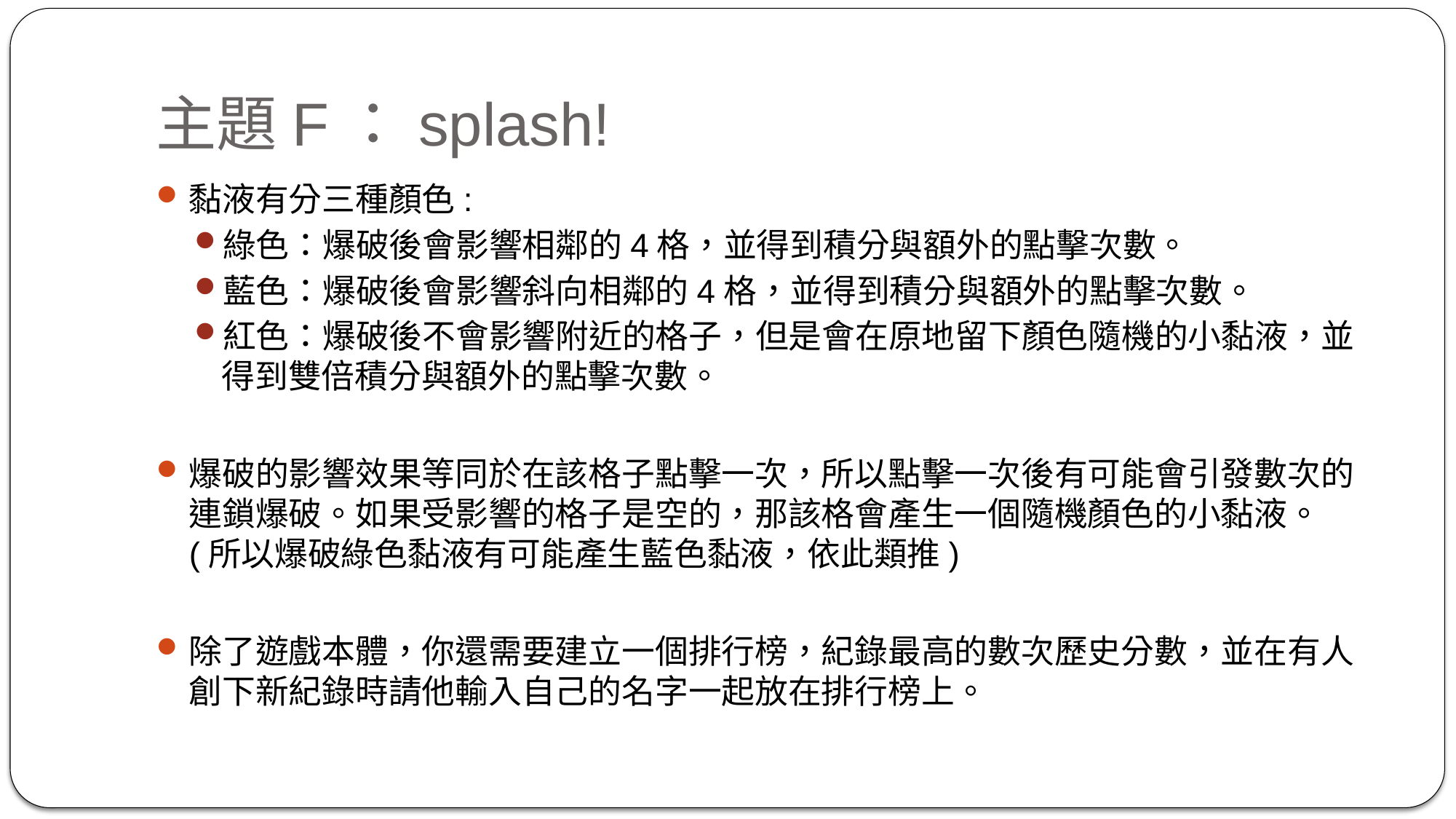

# 主題F：splash!
黏液有分三種顏色:
綠色：爆破後會影響相鄰的4格，並得到積分與額外的點擊次數。
藍色：爆破後會影響斜向相鄰的4格，並得到積分與額外的點擊次數。
紅色：爆破後不會影響附近的格子，但是會在原地留下顏色隨機的小黏液，並得到雙倍積分與額外的點擊次數。

爆破的影響效果等同於在該格子點擊一次，所以點擊一次後有可能會引發數次的連鎖爆破。如果受影響的格子是空的，那該格會產生一個隨機顏色的小黏液。(所以爆破綠色黏液有可能產生藍色黏液，依此類推)

除了遊戲本體，你還需要建立一個排行榜，紀錄最高的數次歷史分數，並在有人創下新紀錄時請他輸入自己的名字一起放在排行榜上。